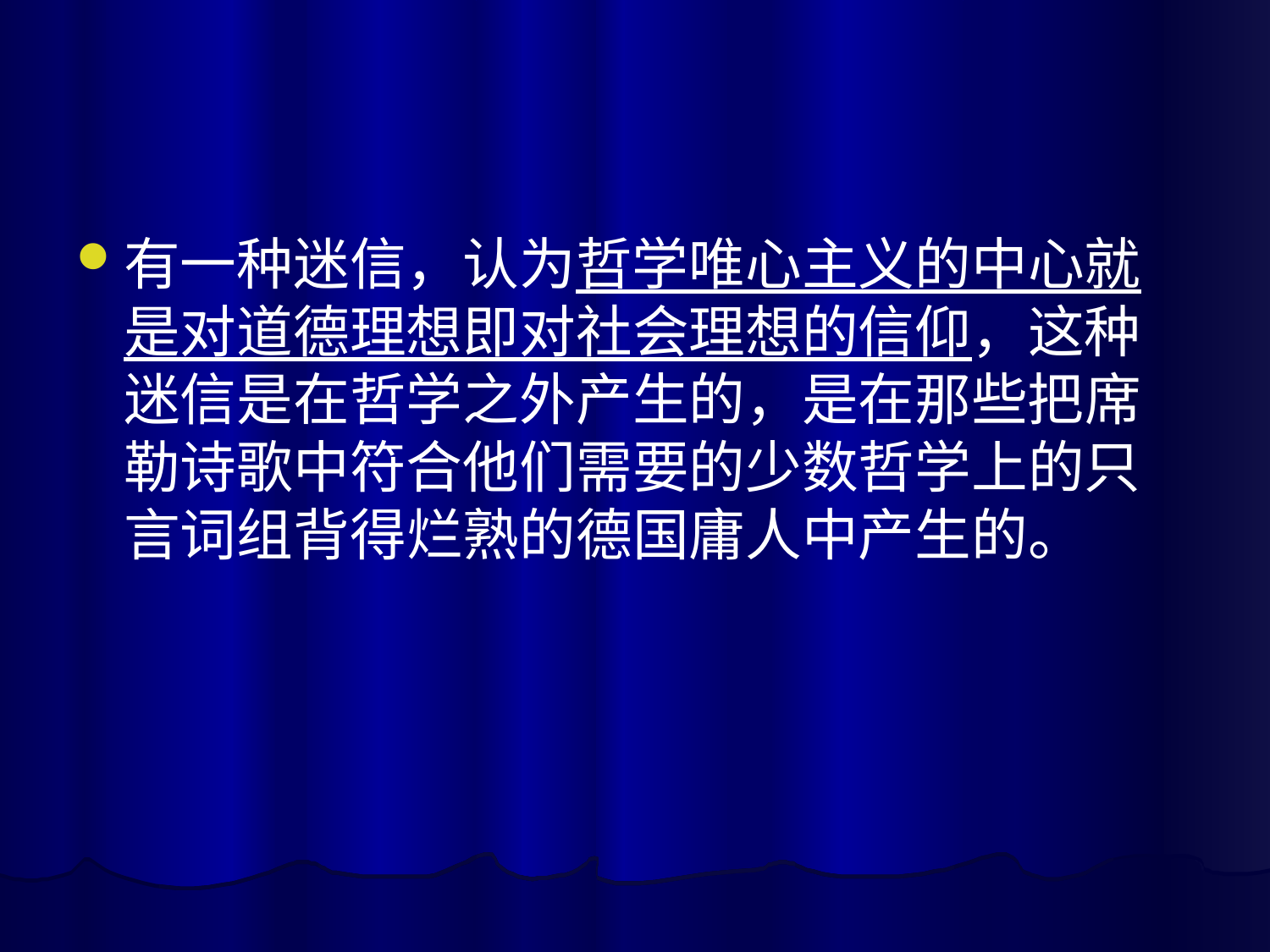

有一种迷信，认为哲学唯心主义的中心就是对道德理想即对社会理想的信仰，这种迷信是在哲学之外产生的，是在那些把席勒诗歌中符合他们需要的少数哲学上的只言词组背得烂熟的德国庸人中产生的。